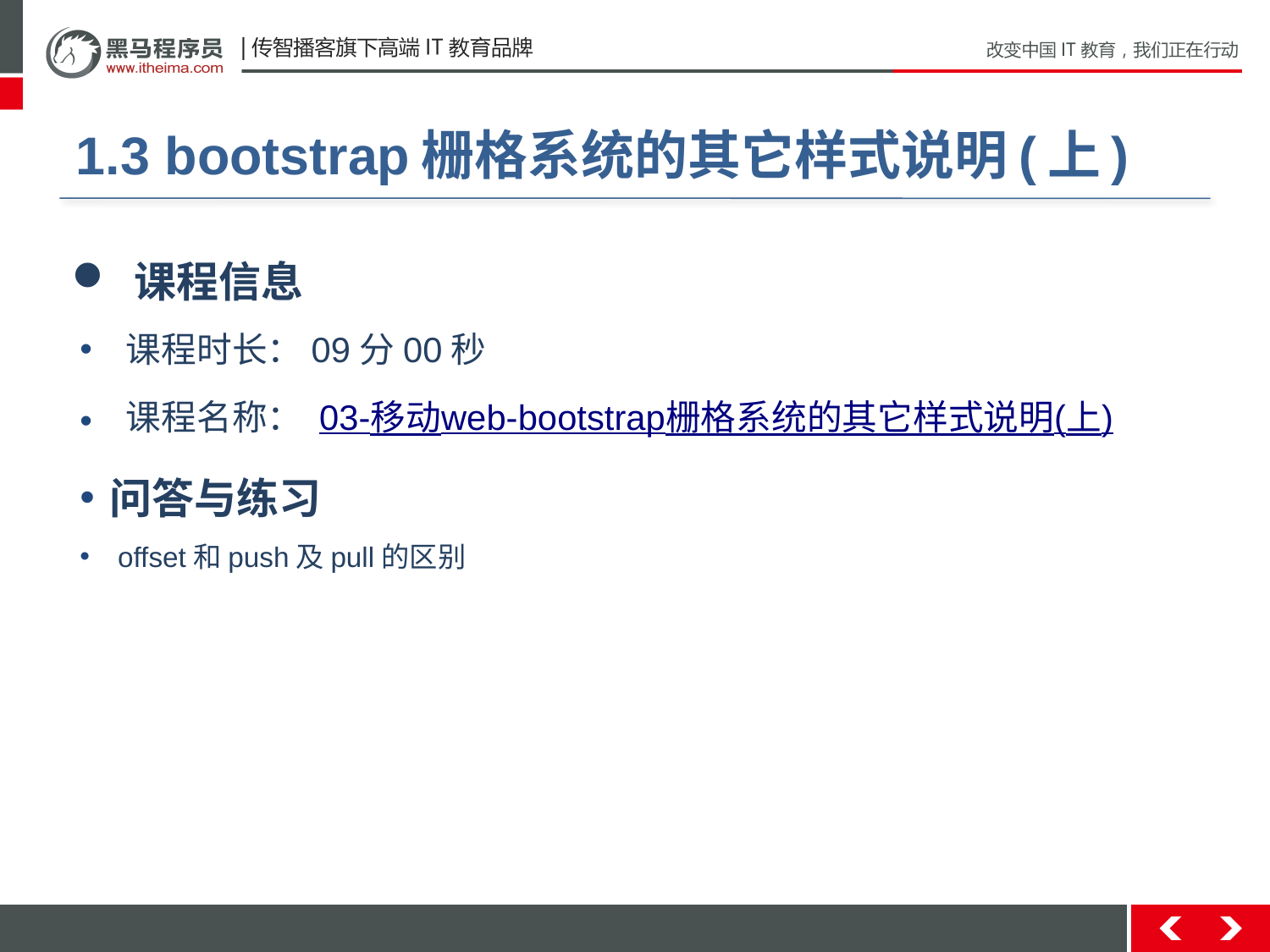

#
1.3 bootstrap栅格系统的其它样式说明(上)
 课程信息
 课程时长：09分00秒
 课程名称： 03-移动web-bootstrap栅格系统的其它样式说明(上)
问答与练习
 offset和push及pull的区别